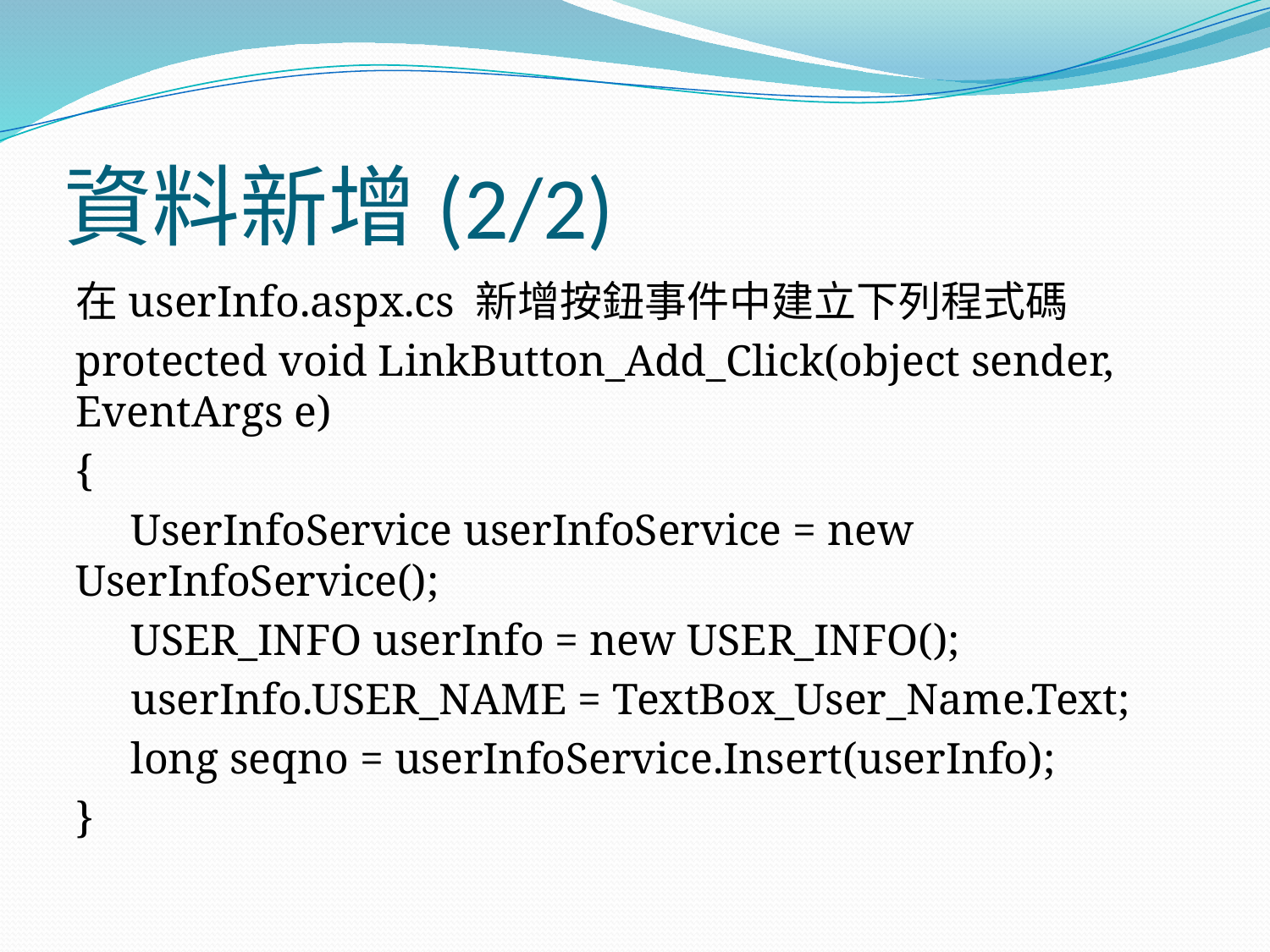

# 資料新增(2/2)
在userInfo.aspx.cs 新增按鈕事件中建立下列程式碼
protected void LinkButton_Add_Click(object sender, EventArgs e)
{
     UserInfoService userInfoService = new UserInfoService();
     USER_INFO userInfo = new USER_INFO();
     userInfo.USER_NAME = TextBox_User_Name.Text;
     long seqno = userInfoService.Insert(userInfo);
}